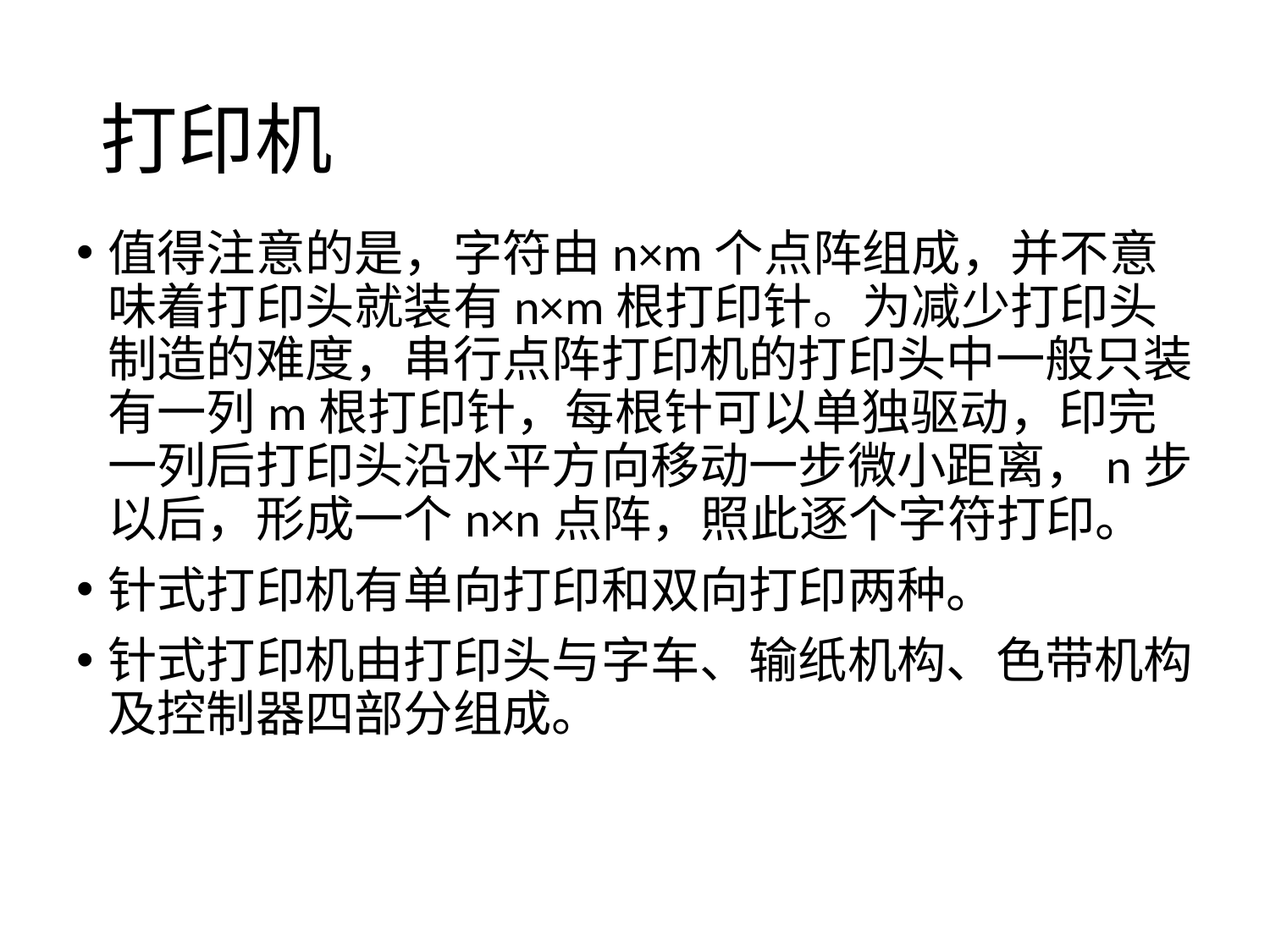

# 打印机
值得注意的是，字符由n×m个点阵组成，并不意味着打印头就装有n×m根打印针。为减少打印头制造的难度，串行点阵打印机的打印头中一般只装有一列m根打印针，每根针可以单独驱动，印完一列后打印头沿水平方向移动一步微小距离，n步以后，形成一个n×n点阵，照此逐个字符打印。
针式打印机有单向打印和双向打印两种。
针式打印机由打印头与字车、输纸机构、色带机构及控制器四部分组成。